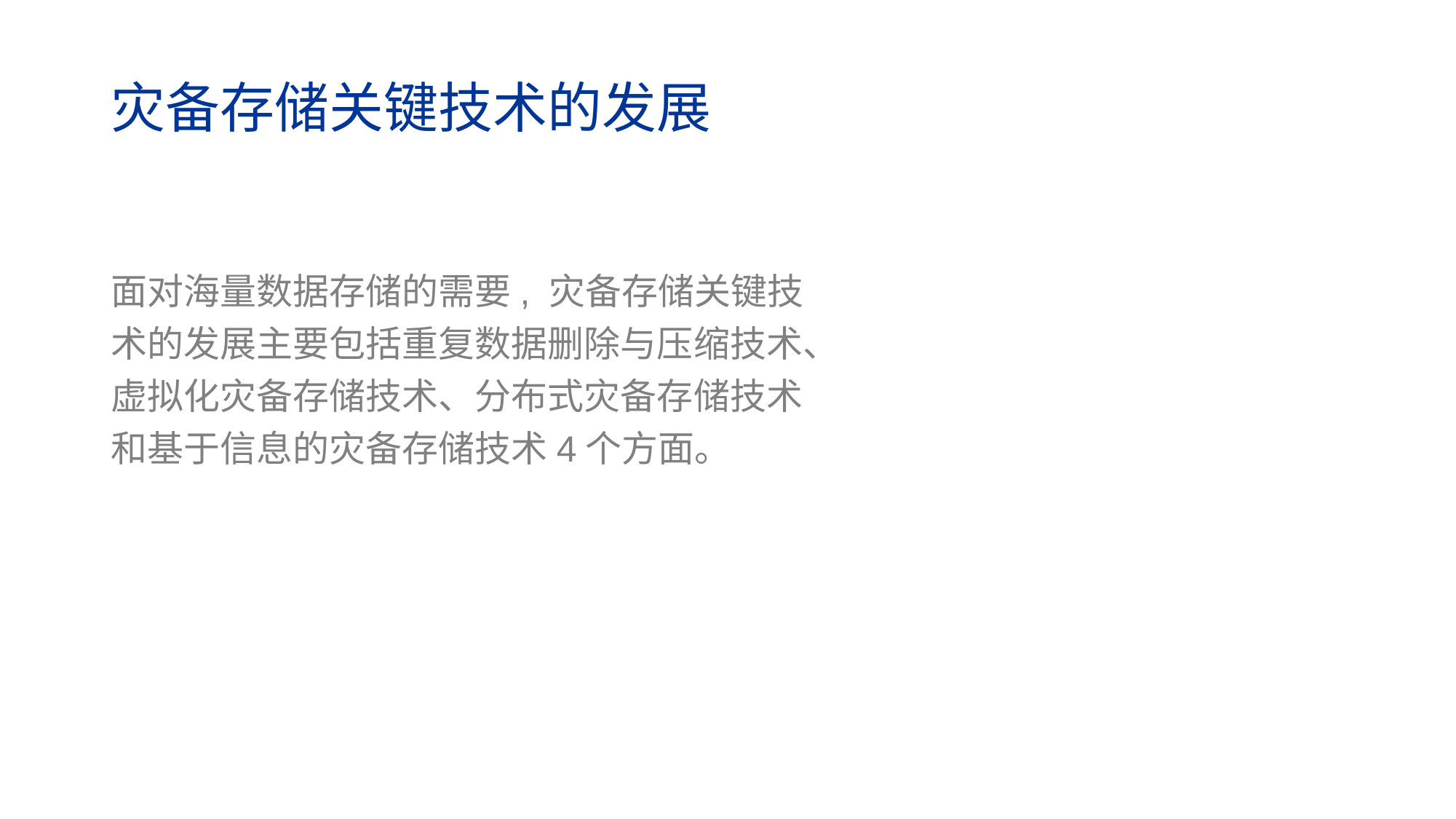

# 灾备存储关键技术的发展

面对海量数据存储的需要, 灾备存储关键技术的发展主要包括重复数据删除与压缩技术、虚拟化灾备存储技术、分布式灾备存储技术和基于信息的灾备存储技术4个方面。